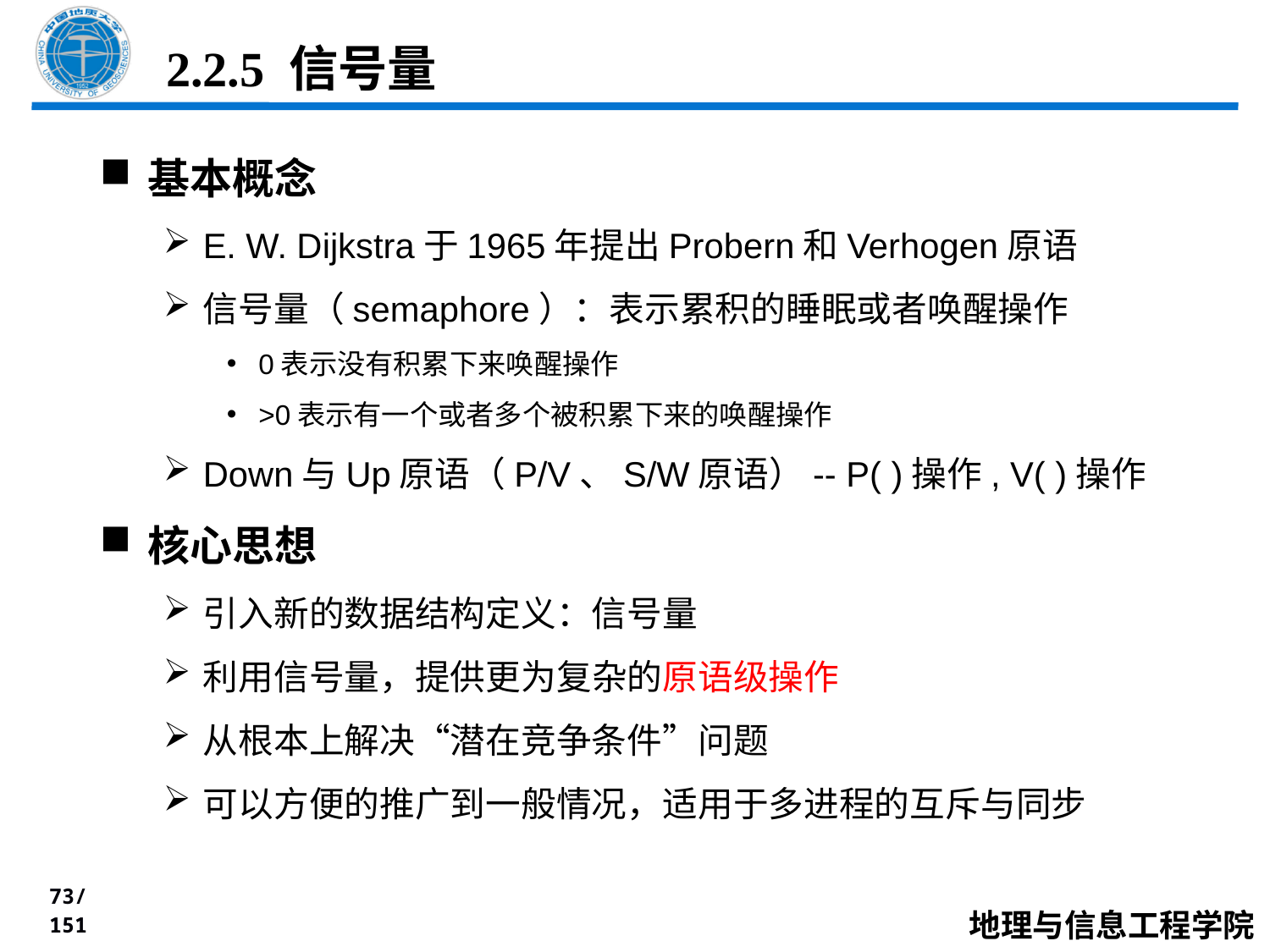

2.2.5 信号量
基本概念
E. W. Dijkstra于1965年提出Probern和Verhogen原语
信号量（semaphore）：表示累积的睡眠或者唤醒操作
0表示没有积累下来唤醒操作
>0表示有一个或者多个被积累下来的唤醒操作
Down与Up原语（P/V、S/W原语）-- P( )操作, V( )操作
核心思想
引入新的数据结构定义：信号量
利用信号量，提供更为复杂的原语级操作
从根本上解决“潜在竞争条件”问题
可以方便的推广到一般情况，适用于多进程的互斥与同步